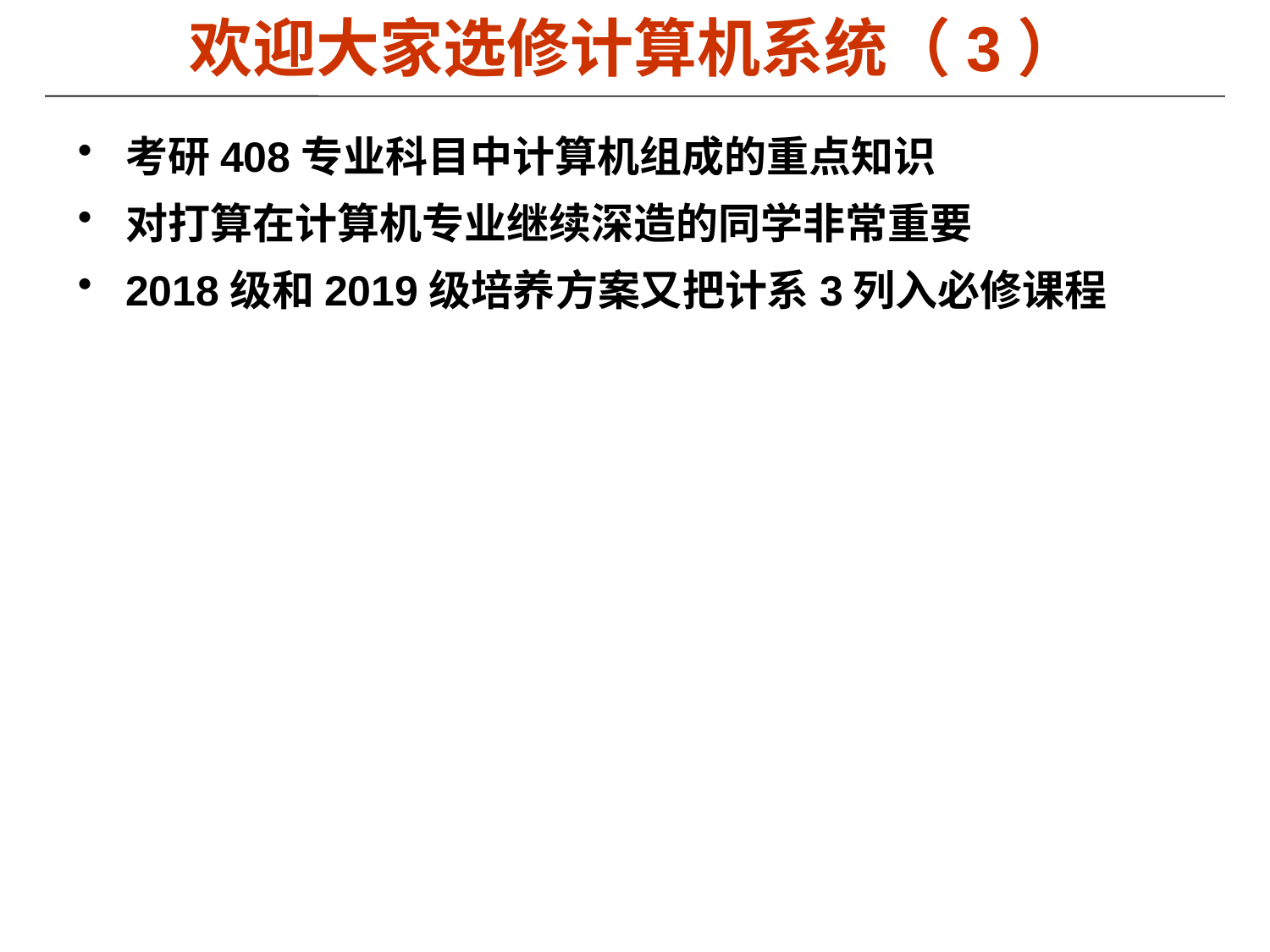

# 欢迎大家选修计算机系统（3）
考研408专业科目中计算机组成的重点知识
对打算在计算机专业继续深造的同学非常重要
2018级和2019级培养方案又把计系3列入必修课程